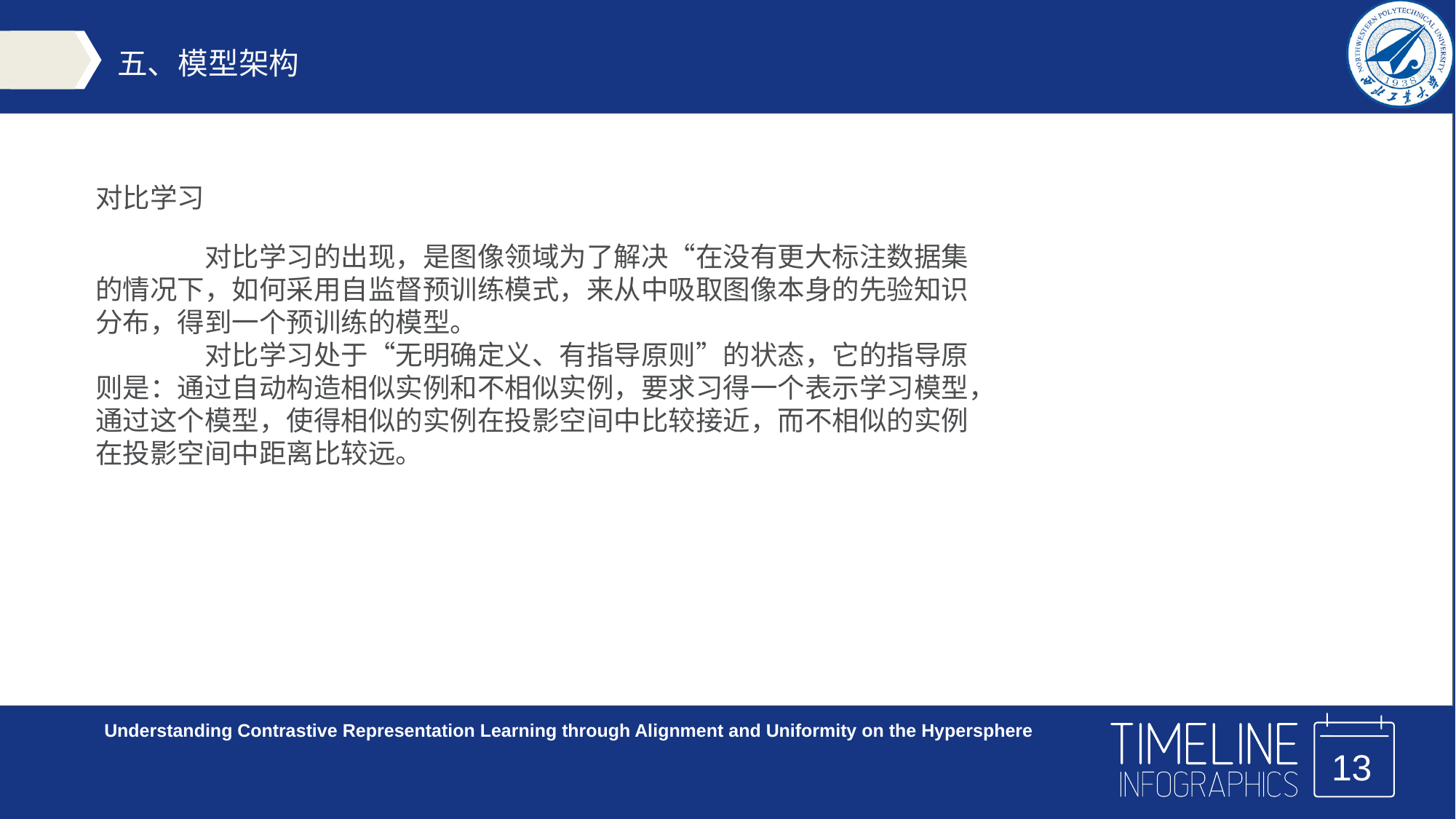

五、模型架构
对比学习
	对比学习的出现，是图像领域为了解决“在没有更大标注数据集的情况下，如何采用自监督预训练模式，来从中吸取图像本身的先验知识分布，得到一个预训练的模型。
	对比学习处于“无明确定义、有指导原则”的状态，它的指导原则是：通过自动构造相似实例和不相似实例，要求习得一个表示学习模型，通过这个模型，使得相似的实例在投影空间中比较接近，而不相似的实例在投影空间中距离比较远。
Understanding Contrastive Representation Learning through Alignment and Uniformity on the Hypersphere

13